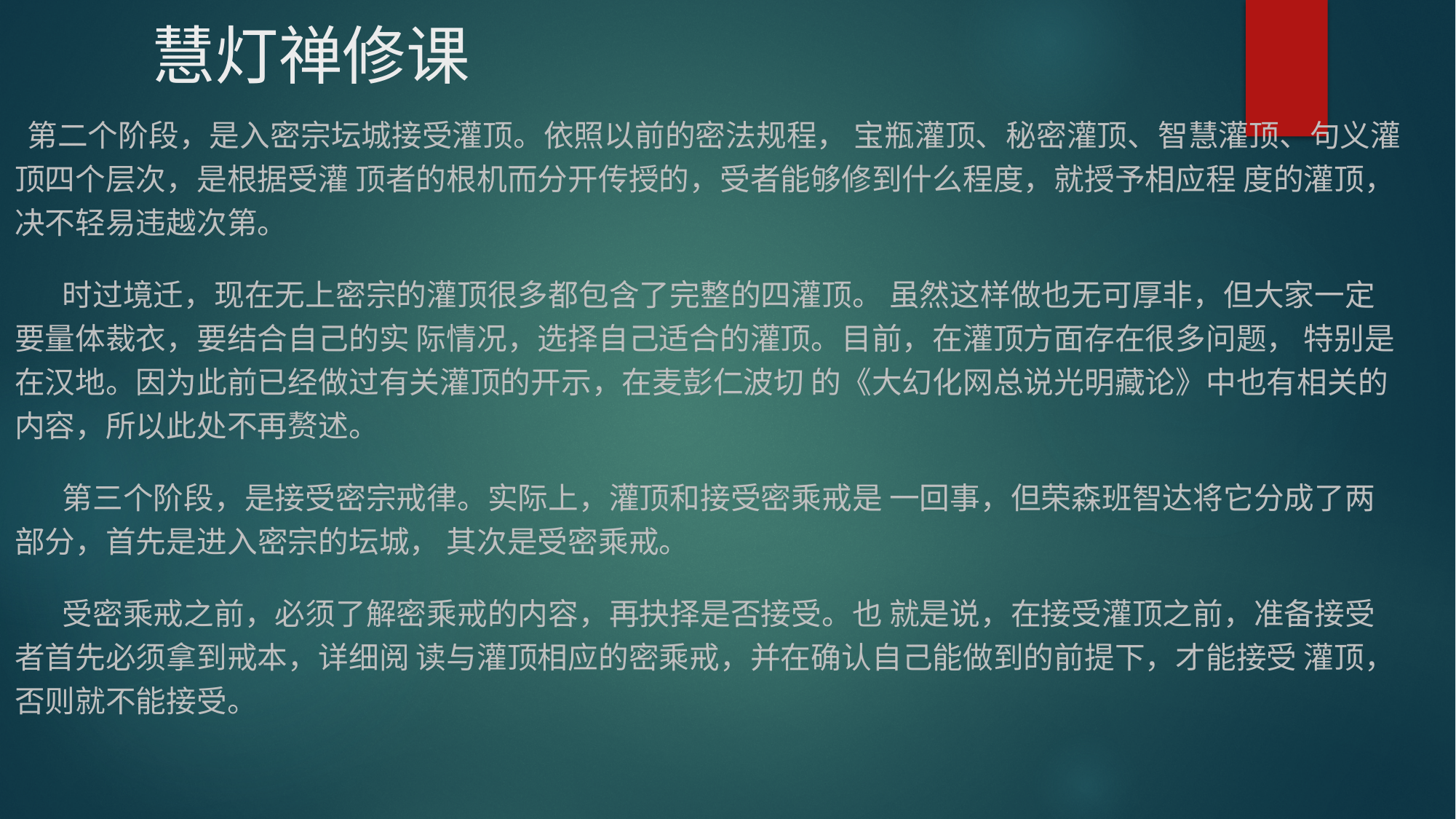

慧灯禅修课
 第二个阶段，是入密宗坛城接受灌顶。依照以前的密法规程， 宝瓶灌顶、秘密灌顶、智慧灌顶、句义灌顶四个层次，是根据受灌 顶者的根机而分开传授的，受者能够修到什么程度，就授予相应程 度的灌顶，决不轻易违越次第。
      时过境迁，现在无上密宗的灌顶很多都包含了完整的四灌顶。 虽然这样做也无可厚非，但大家一定要量体裁衣，要结合自己的实 际情况，选择自己适合的灌顶。目前，在灌顶方面存在很多问题， 特别是在汉地。因为此前已经做过有关灌顶的开示，在麦彭仁波切 的《大幻化网总说光明藏论》中也有相关的内容，所以此处不再赘述。
      第三个阶段，是接受密宗戒律。实际上，灌顶和接受密乘戒是 一回事，但荣森班智达将它分成了两部分，首先是进入密宗的坛城， 其次是受密乘戒。
      受密乘戒之前，必须了解密乘戒的内容，再抉择是否接受。也 就是说，在接受灌顶之前，准备接受者首先必须拿到戒本，详细阅 读与灌顶相应的密乘戒，并在确认自己能做到的前提下，才能接受 灌顶，否则就不能接受。